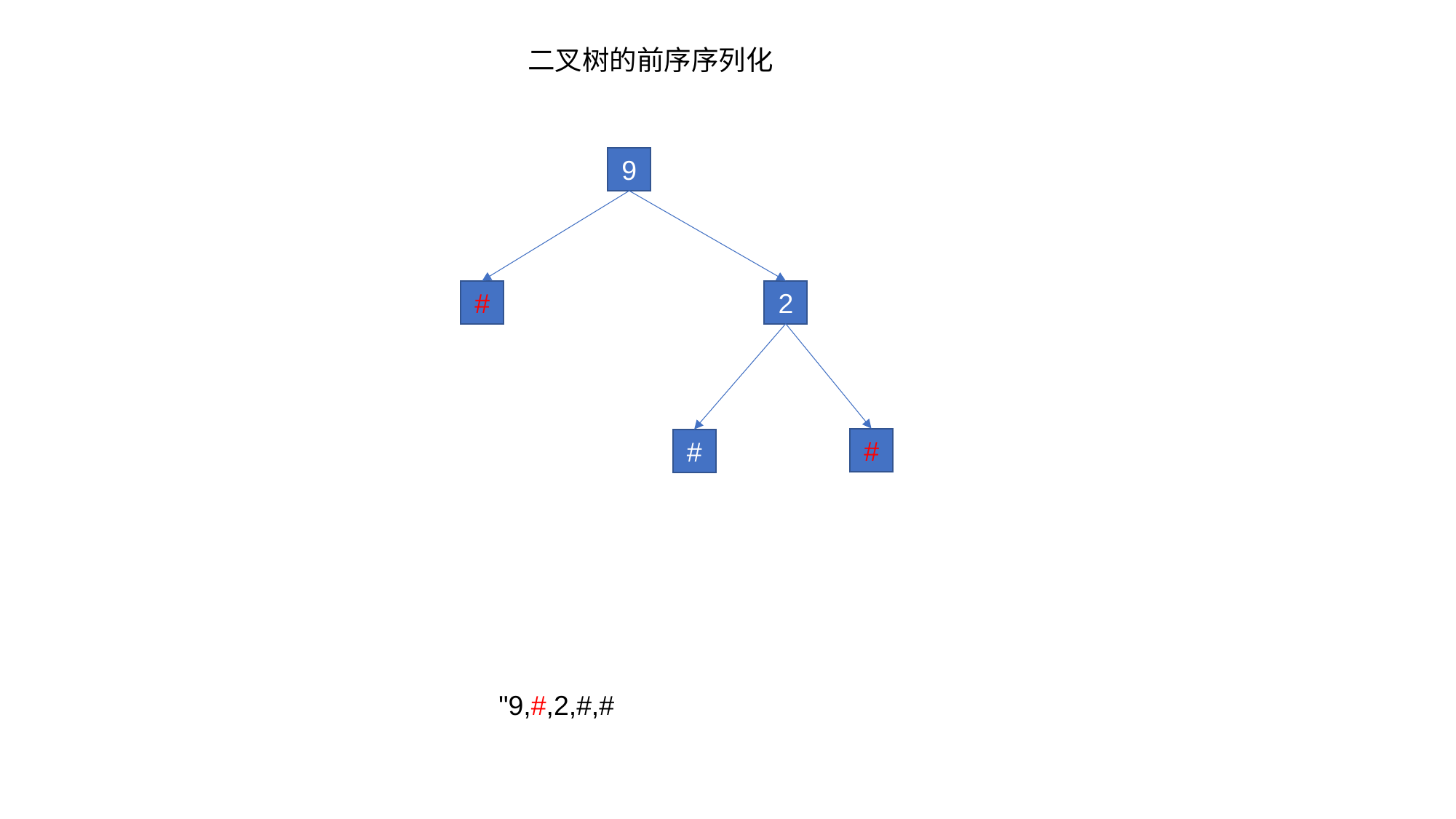

二叉树的前序序列化
9
#
2
#
#
"9,#,2,#,#